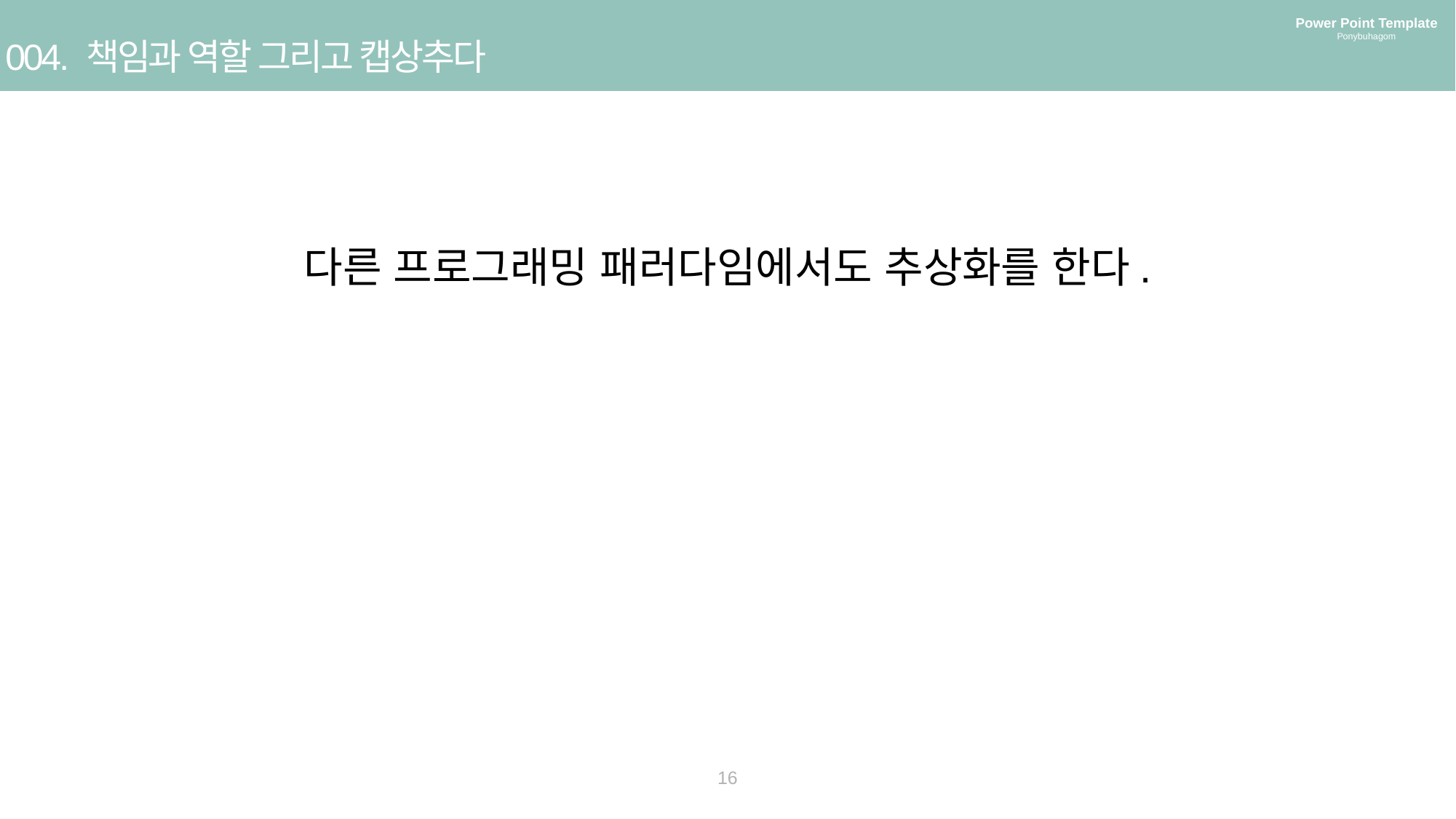

Power Point Template
Ponybuhagom
004. 책임과 역할 그리고 캡상추다
다른 프로그래밍 패러다임에서도 추상화를 한다.
16